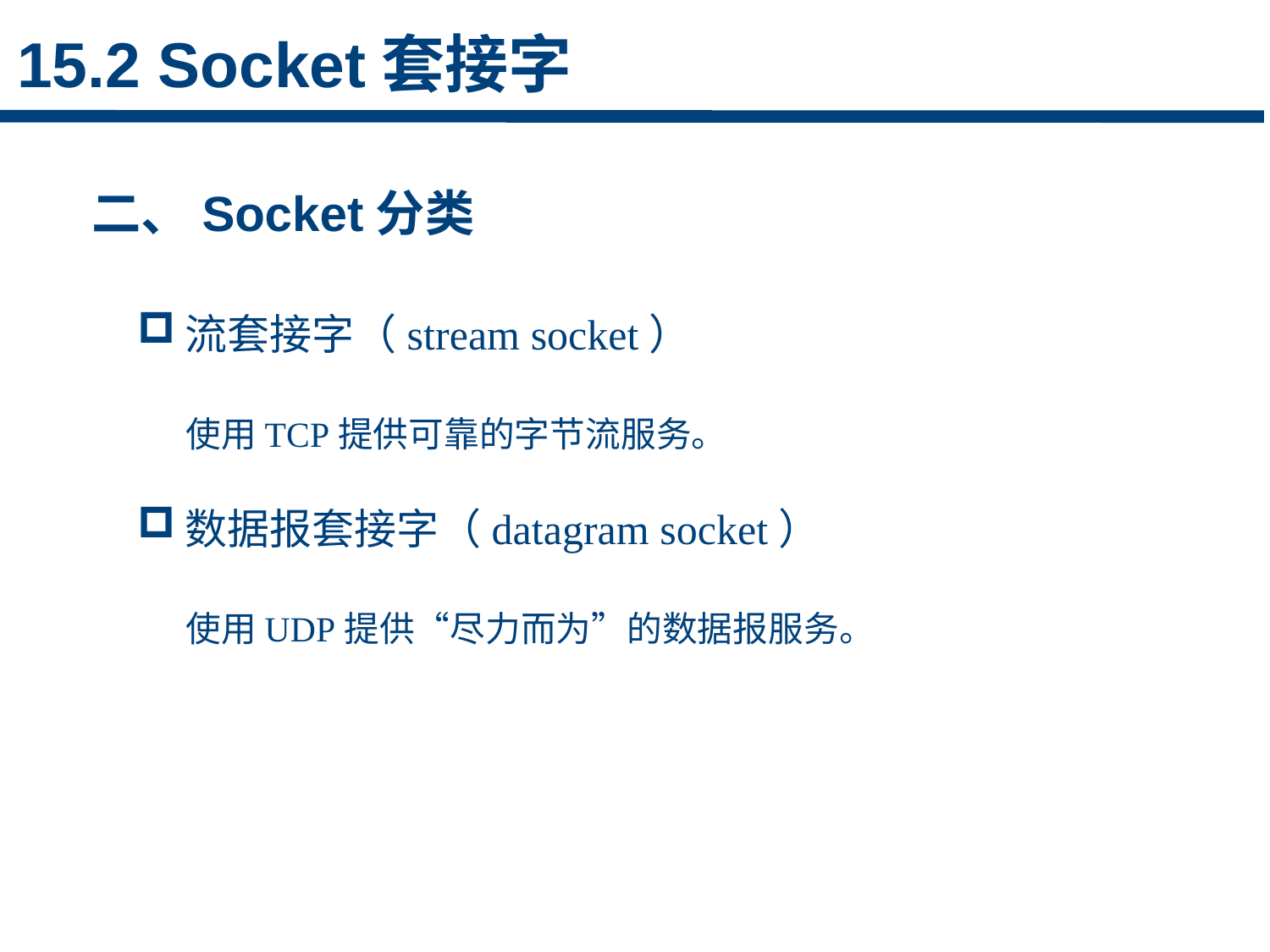

15.2 Socket套接字
二、Socket分类
点击添加文本
流套接字（stream socket）
    使用TCP提供可靠的字节流服务。
数据报套接字（datagram socket）
    使用UDP提供“尽力而为”的数据报服务。
点击添加文本
点击添加文本
点击添加文本